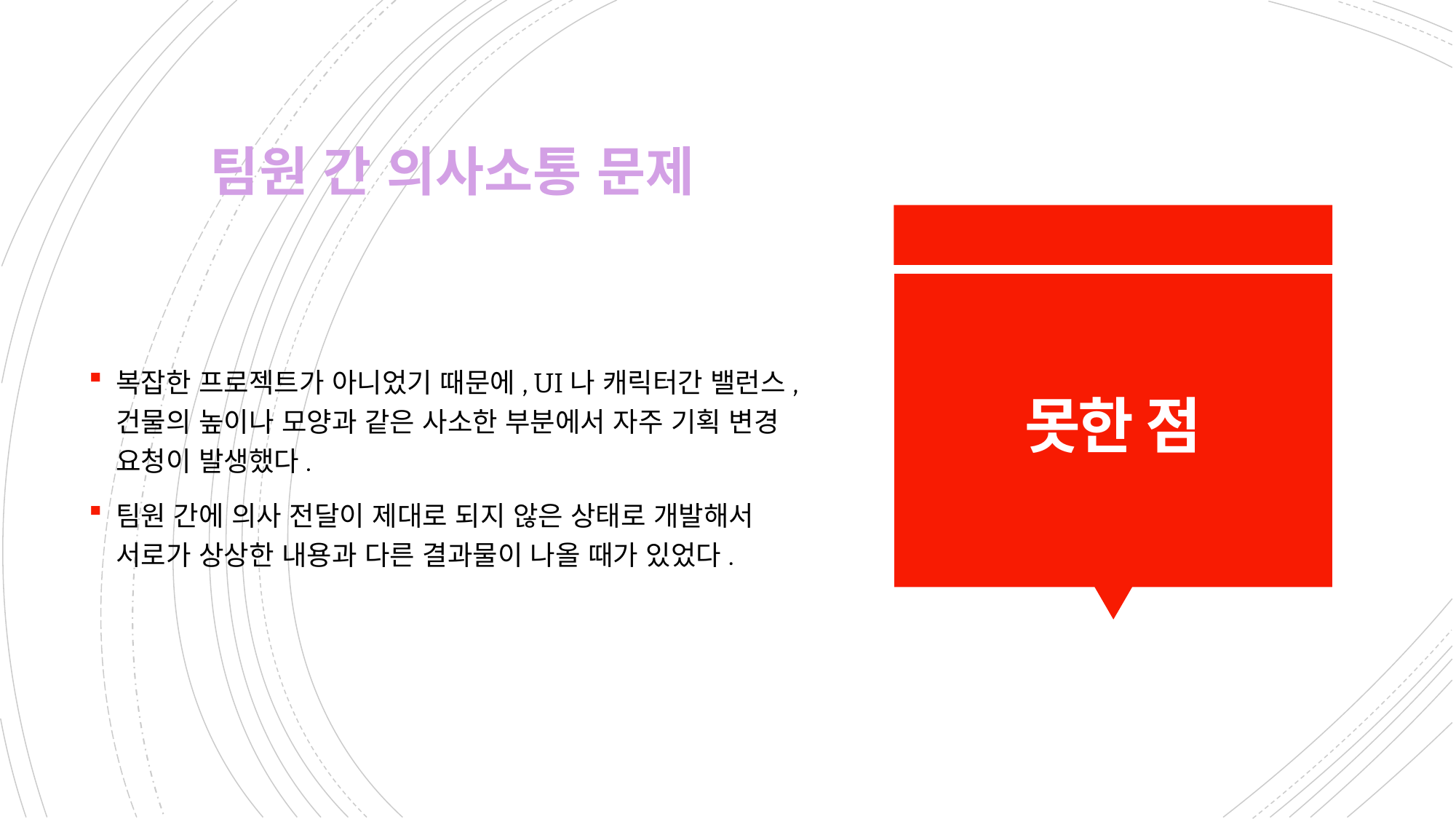

팀원 간 의사소통 문제
복잡한 프로젝트가 아니었기 때문에, UI나 캐릭터간 밸런스, 건물의 높이나 모양과 같은 사소한 부분에서 자주 기획 변경 요청이 발생했다.
팀원 간에 의사 전달이 제대로 되지 않은 상태로 개발해서 서로가 상상한 내용과 다른 결과물이 나올 때가 있었다.
# 못한 점